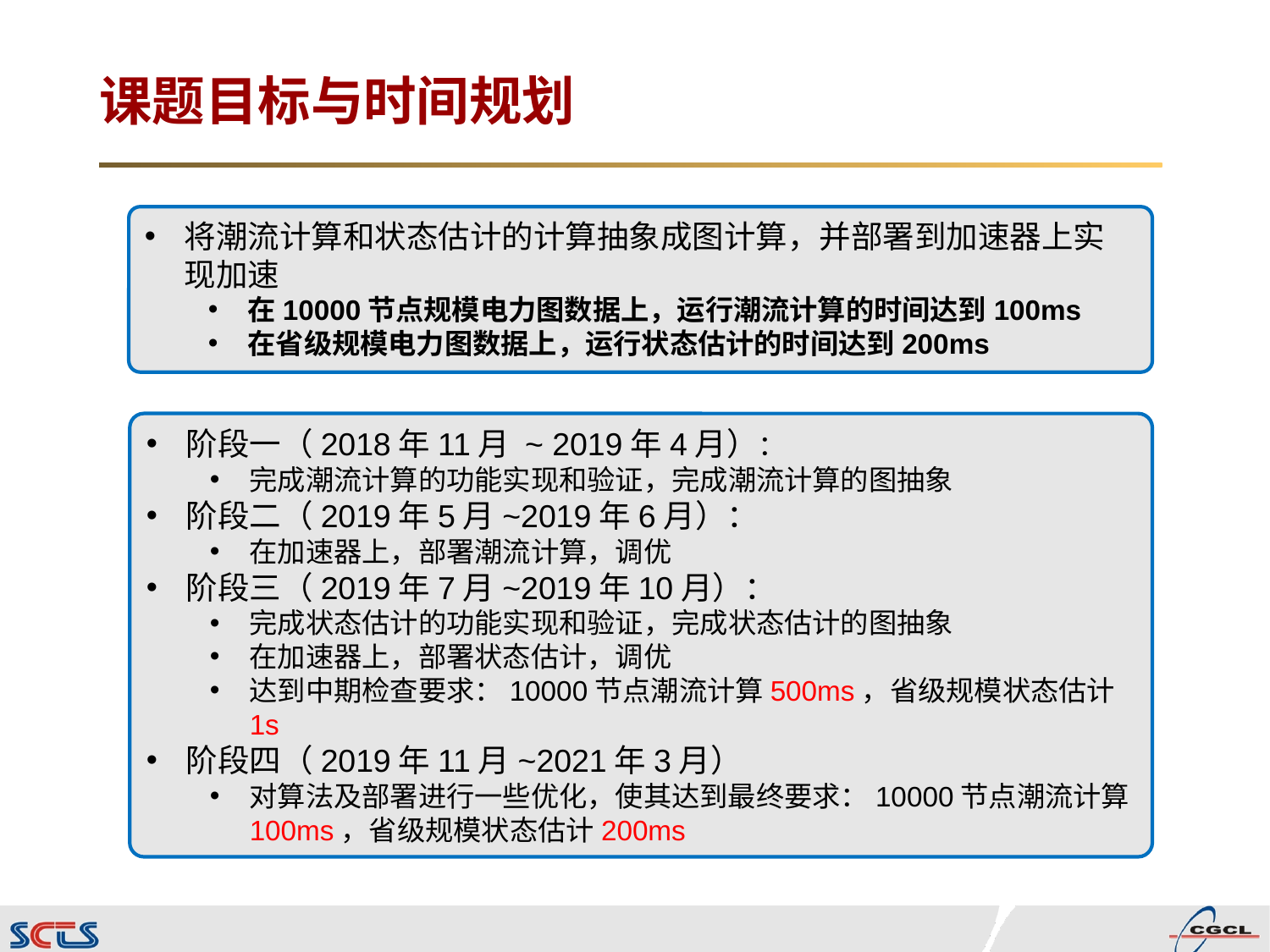

# 课题目标与时间规划
将潮流计算和状态估计的计算抽象成图计算，并部署到加速器上实现加速
在10000节点规模电力图数据上，运行潮流计算的时间达到100ms
在省级规模电力图数据上，运行状态估计的时间达到200ms
阶段一（2018年11月 ~ 2019年4月）：
完成潮流计算的功能实现和验证，完成潮流计算的图抽象
阶段二（2019年5月~2019年6月）：
在加速器上，部署潮流计算，调优
阶段三（2019年7月~2019年10月）：
完成状态估计的功能实现和验证，完成状态估计的图抽象
在加速器上，部署状态估计，调优
达到中期检查要求：10000节点潮流计算500ms，省级规模状态估计1s
阶段四（2019年11月~2021年3月）
对算法及部署进行一些优化，使其达到最终要求：10000节点潮流计算100ms，省级规模状态估计200ms